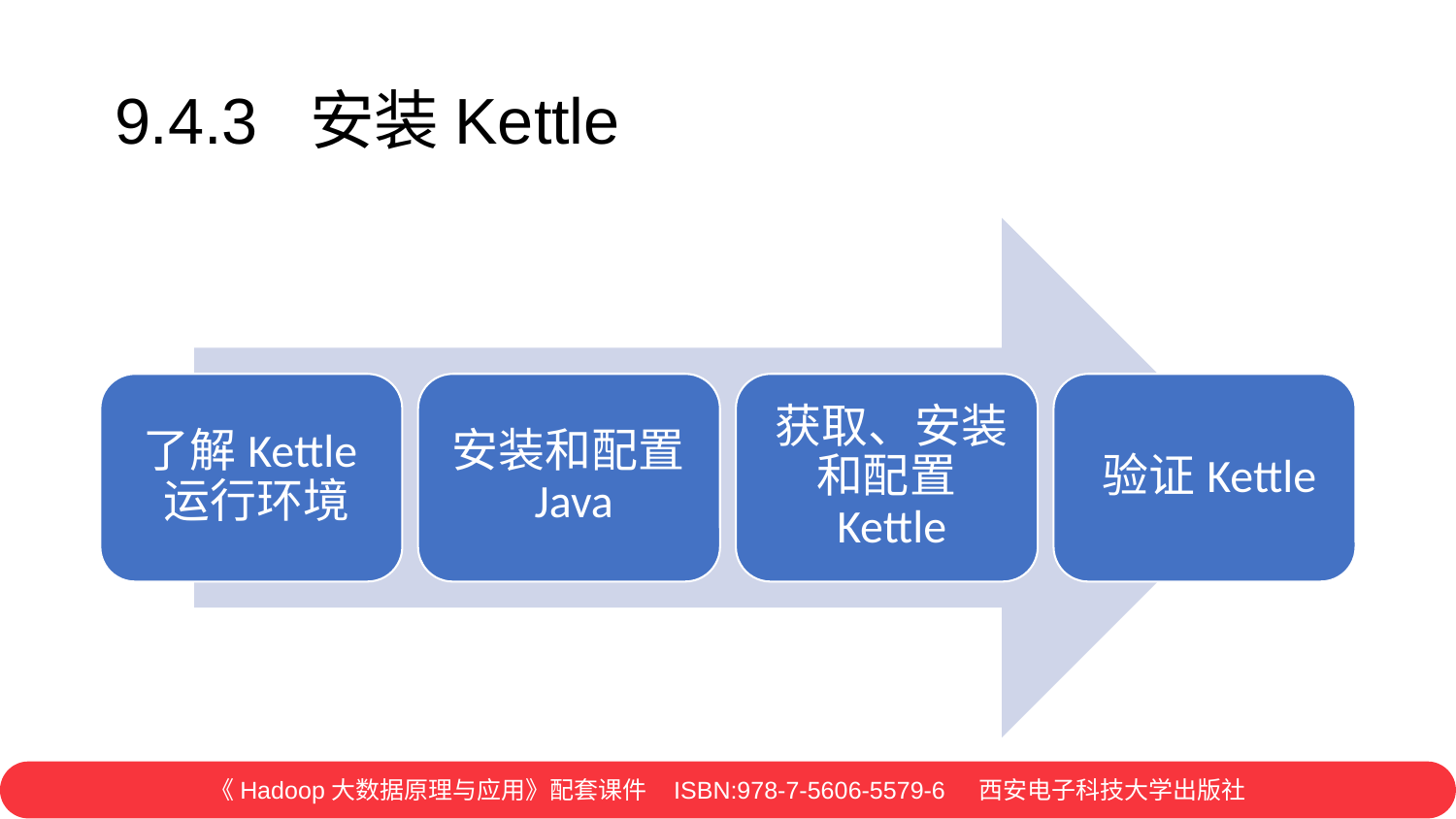

# 9.4.3  安装Kettle
了解Kettle运行环境
安装和配置Java
获取、安装和配置Kettle
验证Kettle